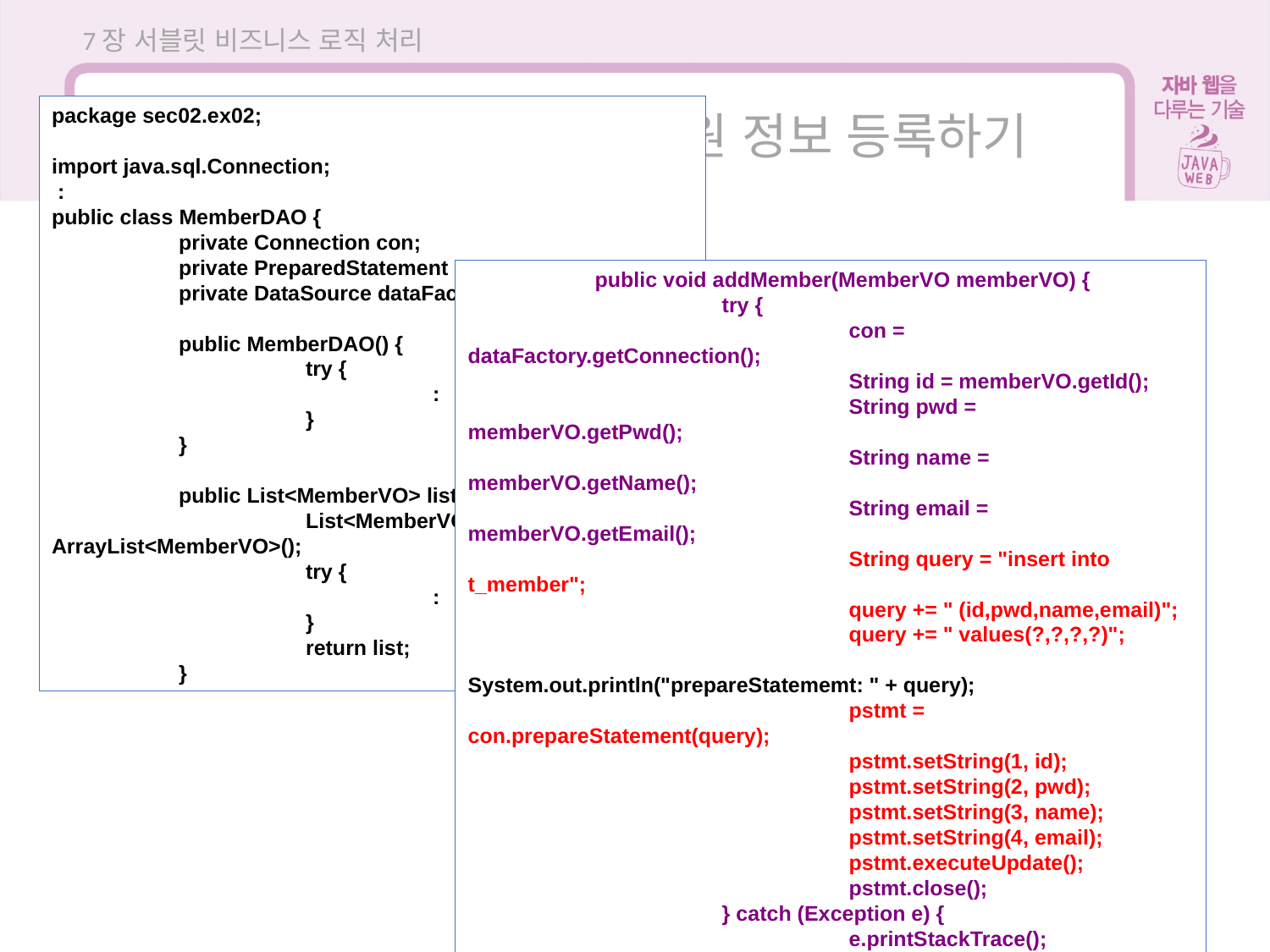

7장 서블릿 비즈니스 로직 처리
package sec02.ex02;

import java.sql.Connection;
 :
public class MemberDAO {
	private Connection con;
	private PreparedStatement pstmt;
	private DataSource dataFactory;

	public MemberDAO() {
		try {
			:
		}
	}

	public List<MemberVO> listMembers() {
		List<MemberVO> list = new ArrayList<MemberVO>();
		try {
			:
		}
		return list;
	}
7.4 DataSource 이용해 회원 정보 등록하기
	public void addMember(MemberVO memberVO) {
		try {
			con = dataFactory.getConnection();
			String id = memberVO.getId();
			String pwd = memberVO.getPwd();
			String name = memberVO.getName();
			String email = memberVO.getEmail();
			String query = "insert into t_member";
			query += " (id,pwd,name,email)";
			query += " values(?,?,?,?)";
			System.out.println("prepareStatememt: " + query);
			pstmt = con.prepareStatement(query);
			pstmt.setString(1, id);
			pstmt.setString(2, pwd);
			pstmt.setString(3, name);
			pstmt.setString(4, email);
			pstmt.executeUpdate();
			pstmt.close();
		} catch (Exception e) {
			e.printStackTrace();
		}
	}

}